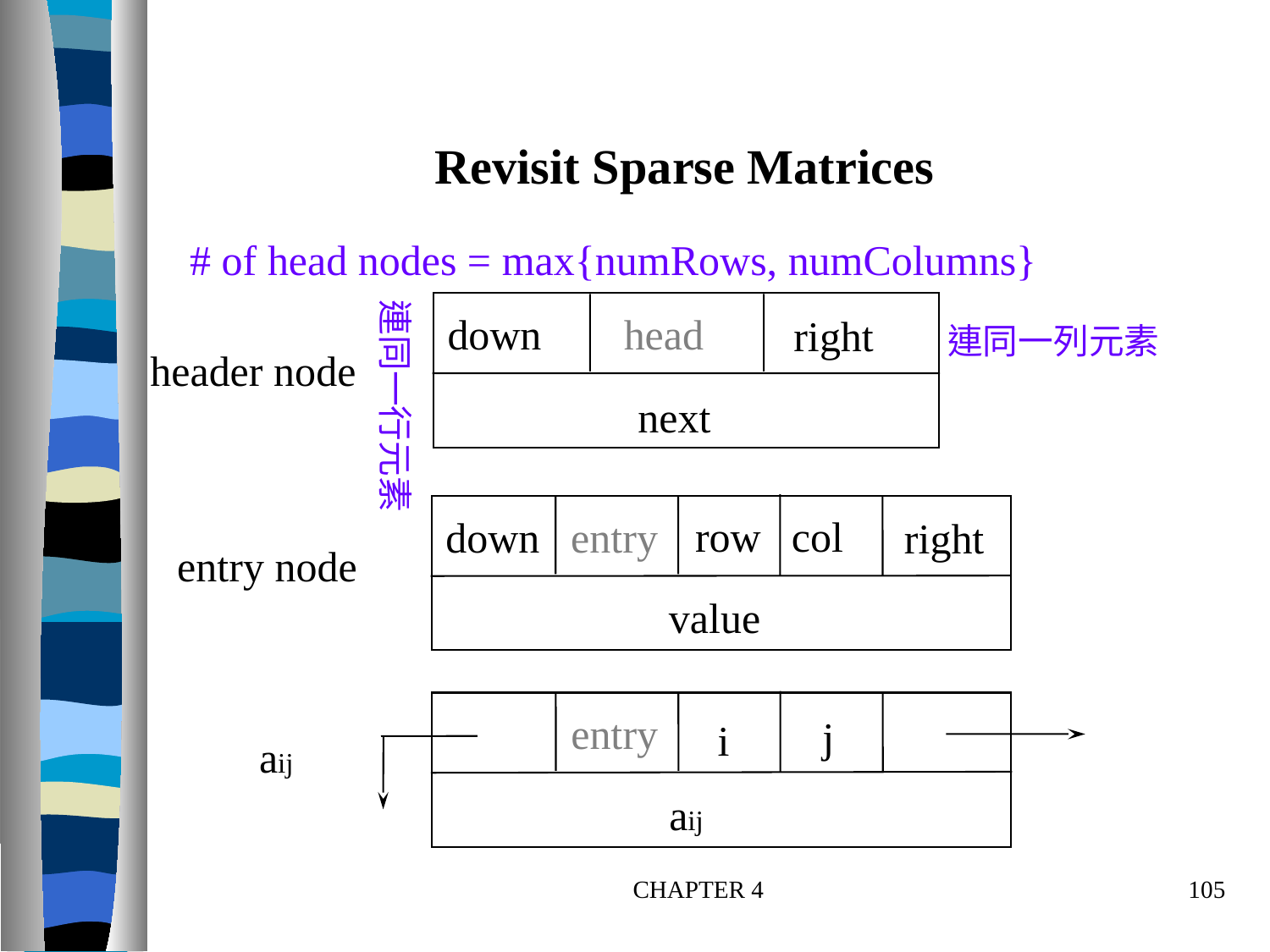

Revisit Sparse Matrices
# of head nodes = max{numRows, numColumns}
連同一行元素

down
head
right

next

連同一列元素
header node

row
col
down
entry
right

value
entry node

entry
j
i

aij
aij
CHAPTER 4
105